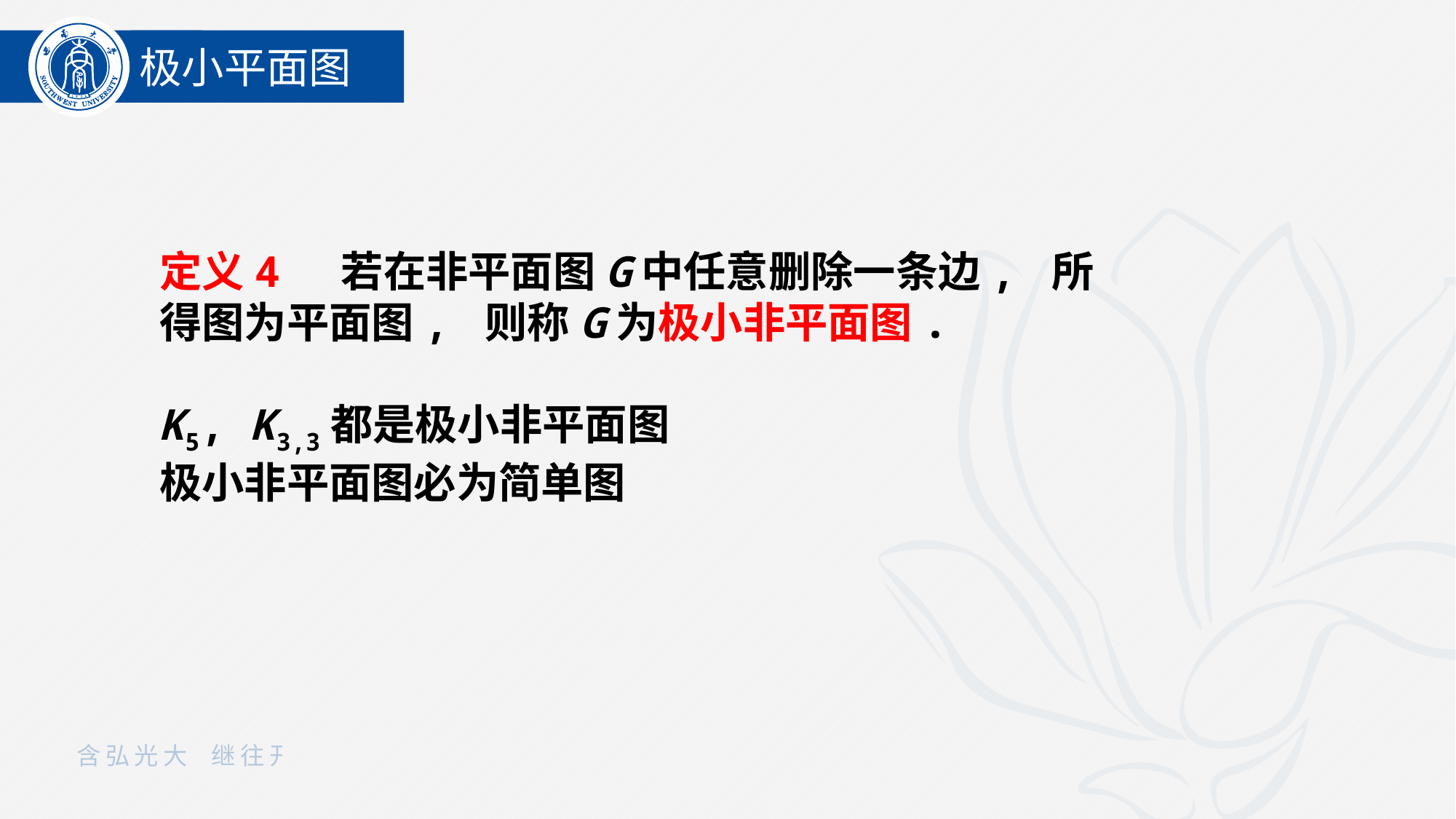

极小平面图
定义4  若在非平面图G中任意删除一条边, 所得图为平面图, 则称G为极小非平面图.

K5, K3,3都是极小非平面图
极小非平面图必为简单图